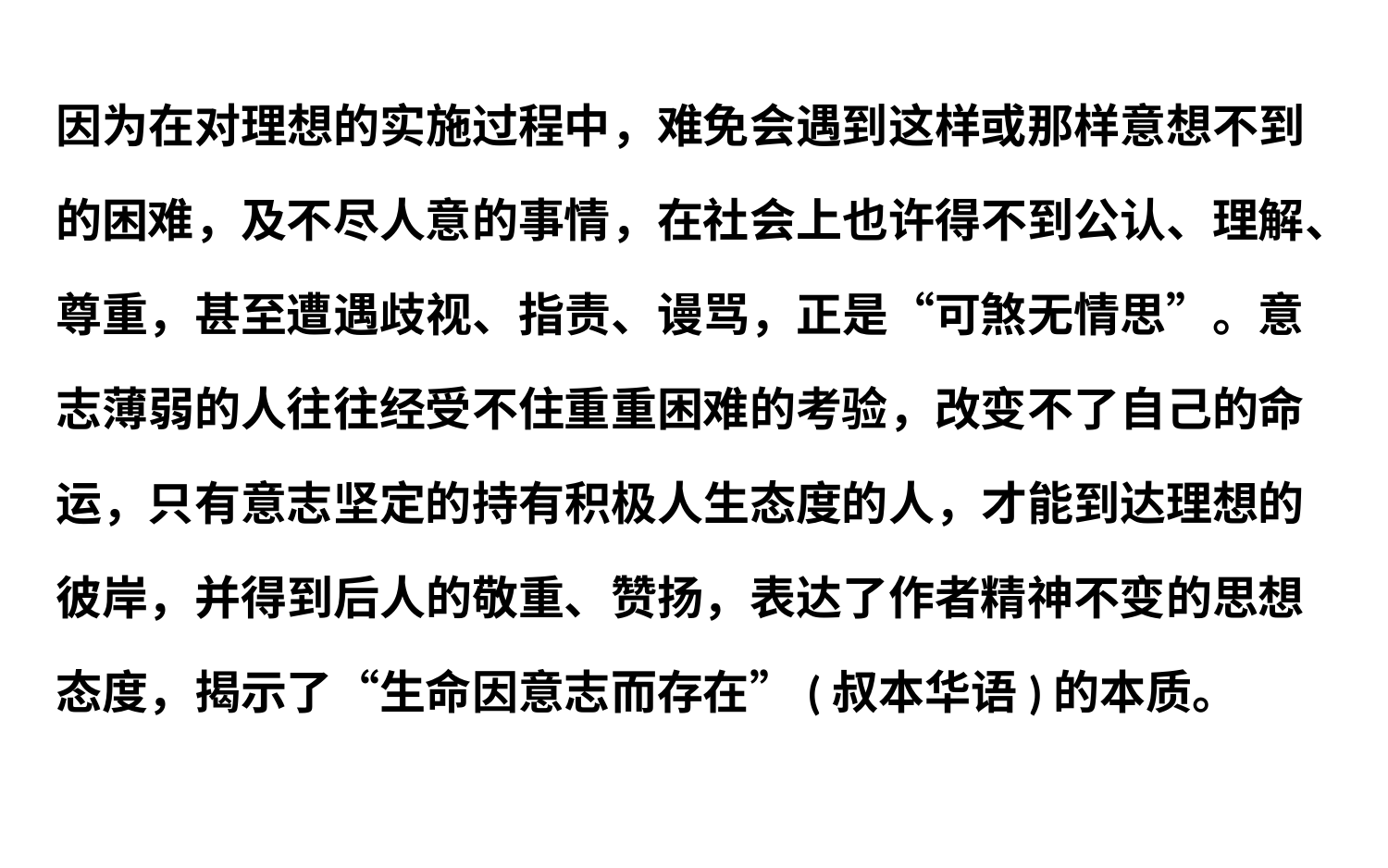

因为在对理想的实施过程中，难免会遇到这样或那样意想不到的困难，及不尽人意的事情，在社会上也许得不到公认、理解、尊重，甚至遭遇歧视、指责、谩骂，正是“可煞无情思”。意志薄弱的人往往经受不住重重困难的考验，改变不了自己的命运，只有意志坚定的持有积极人生态度的人，才能到达理想的彼岸，并得到后人的敬重、赞扬，表达了作者精神不变的思想态度，揭示了“生命因意志而存在”(叔本华语)的本质。